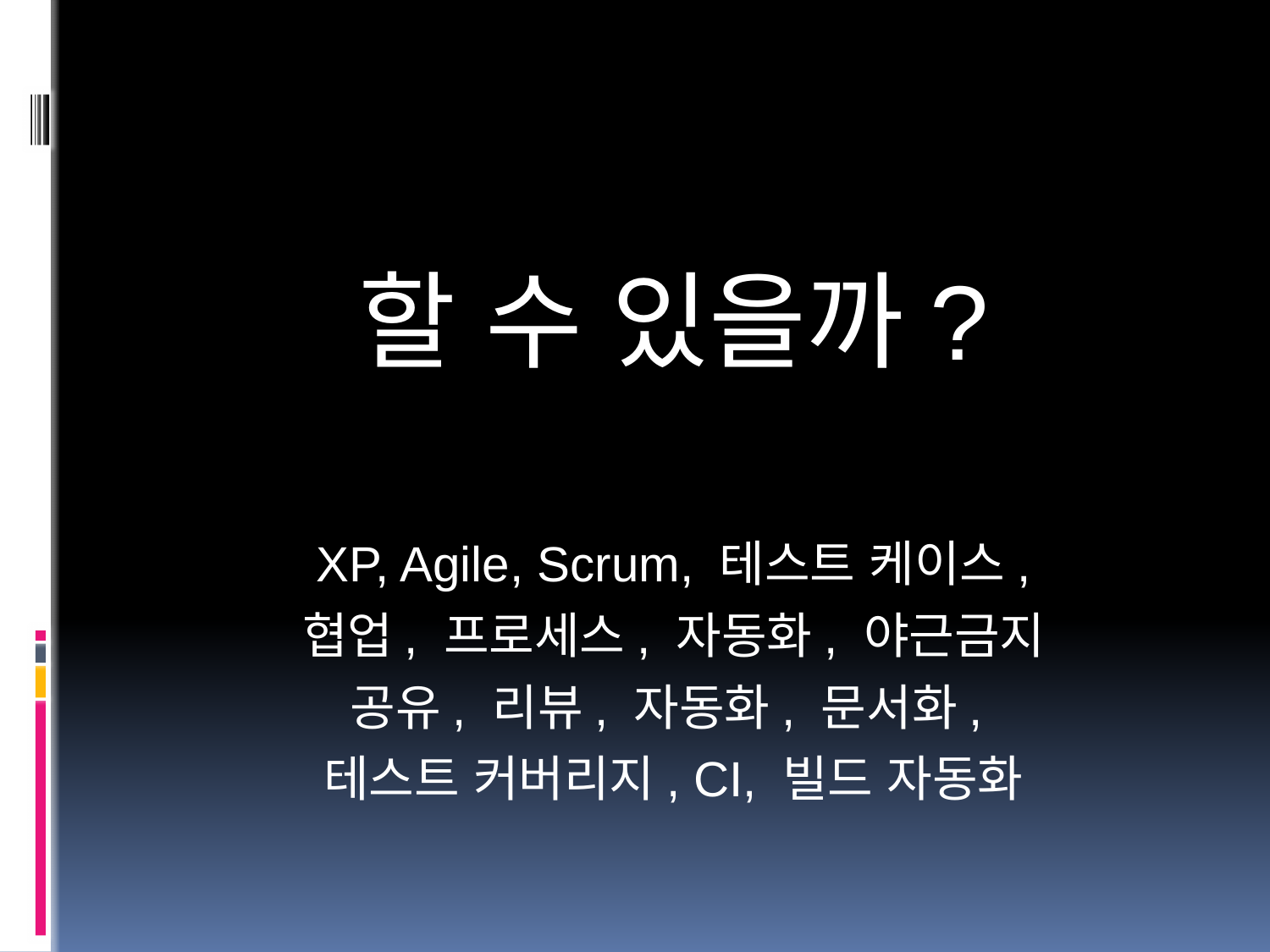

할 수 있을까?

XP, Agile, Scrum, 테스트 케이스,
협업, 프로세스, 자동화, 야근금지
공유, 리뷰, 자동화, 문서화,
테스트 커버리지, CI, 빌드 자동화